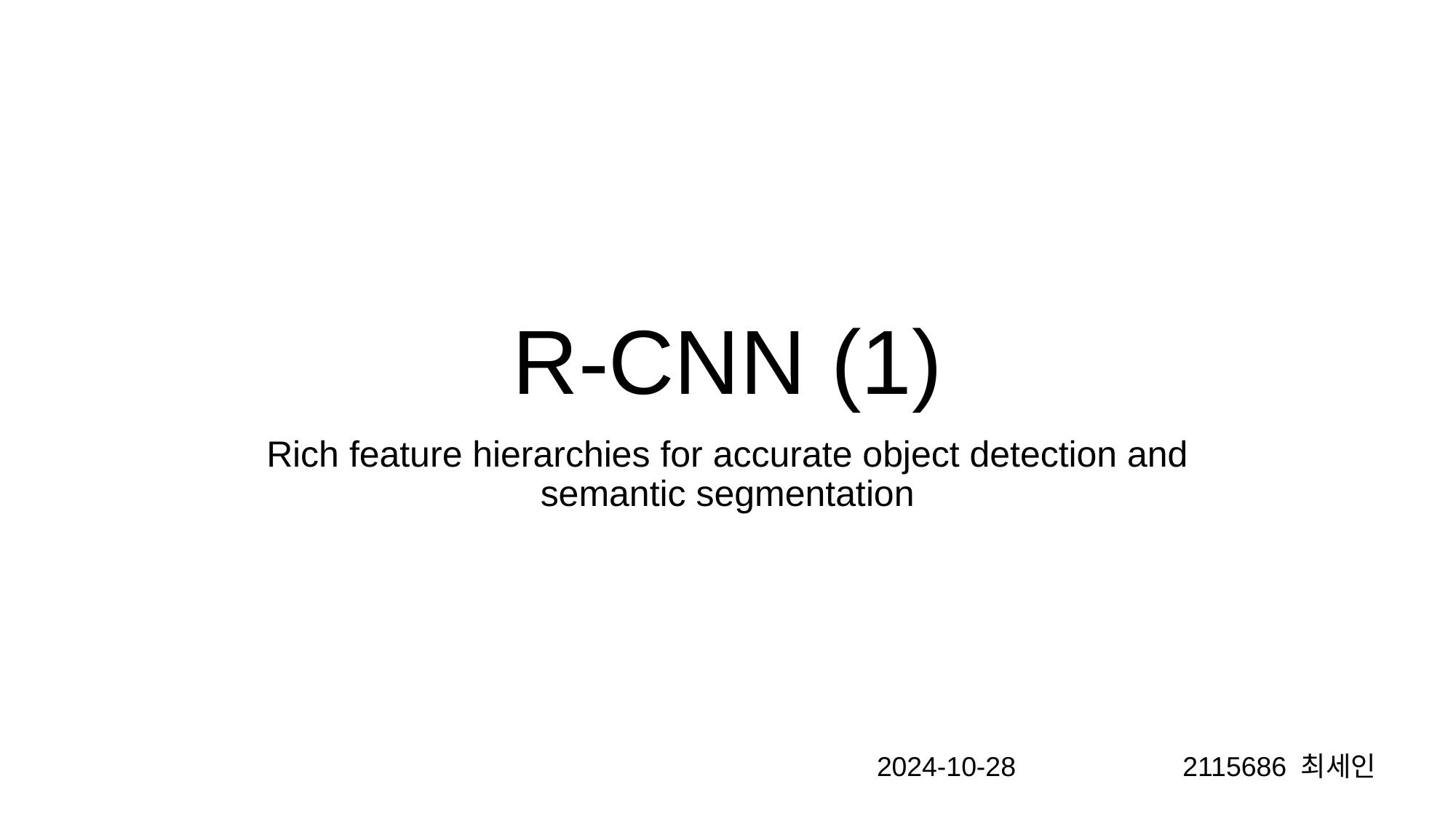

# R-CNN (1)
Rich feature hierarchies for accurate object detection and semantic segmentation
2024-10-28
2115686 최세인